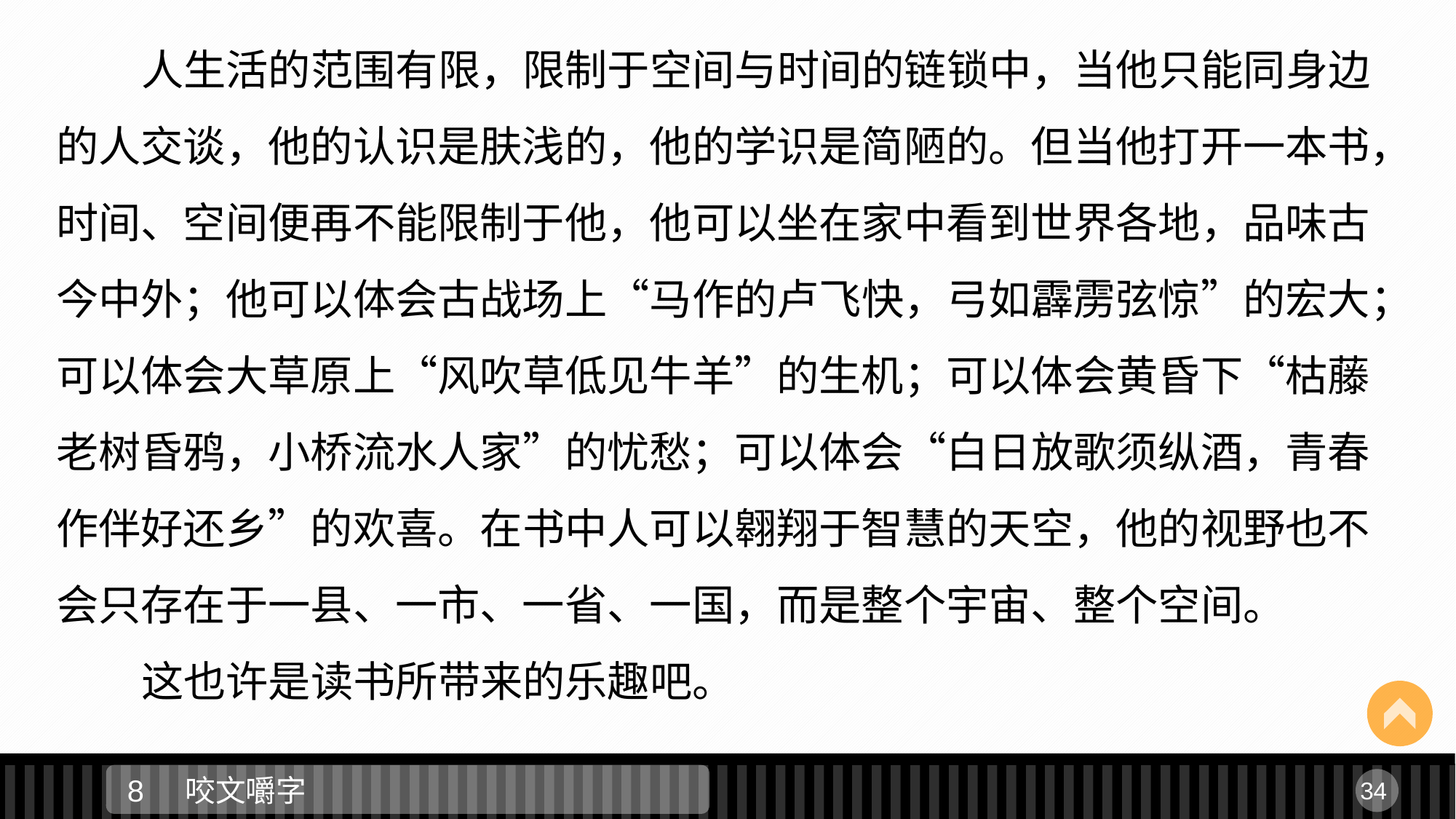

人生活的范围有限，限制于空间与时间的链锁中，当他只能同身边的人交谈，他的认识是肤浅的，他的学识是简陋的。但当他打开一本书，时间、空间便再不能限制于他，他可以坐在家中看到世界各地，品味古今中外；他可以体会古战场上“马作的卢飞快，弓如霹雳弦惊”的宏大；可以体会大草原上“风吹草低见牛羊”的生机；可以体会黄昏下“枯藤老树昏鸦，小桥流水人家”的忧愁；可以体会“白日放歌须纵酒，青春作伴好还乡”的欢喜。在书中人可以翱翔于智慧的天空，他的视野也不会只存在于一县、一市、一省、一国，而是整个宇宙、整个空间。
这也许是读书所带来的乐趣吧。